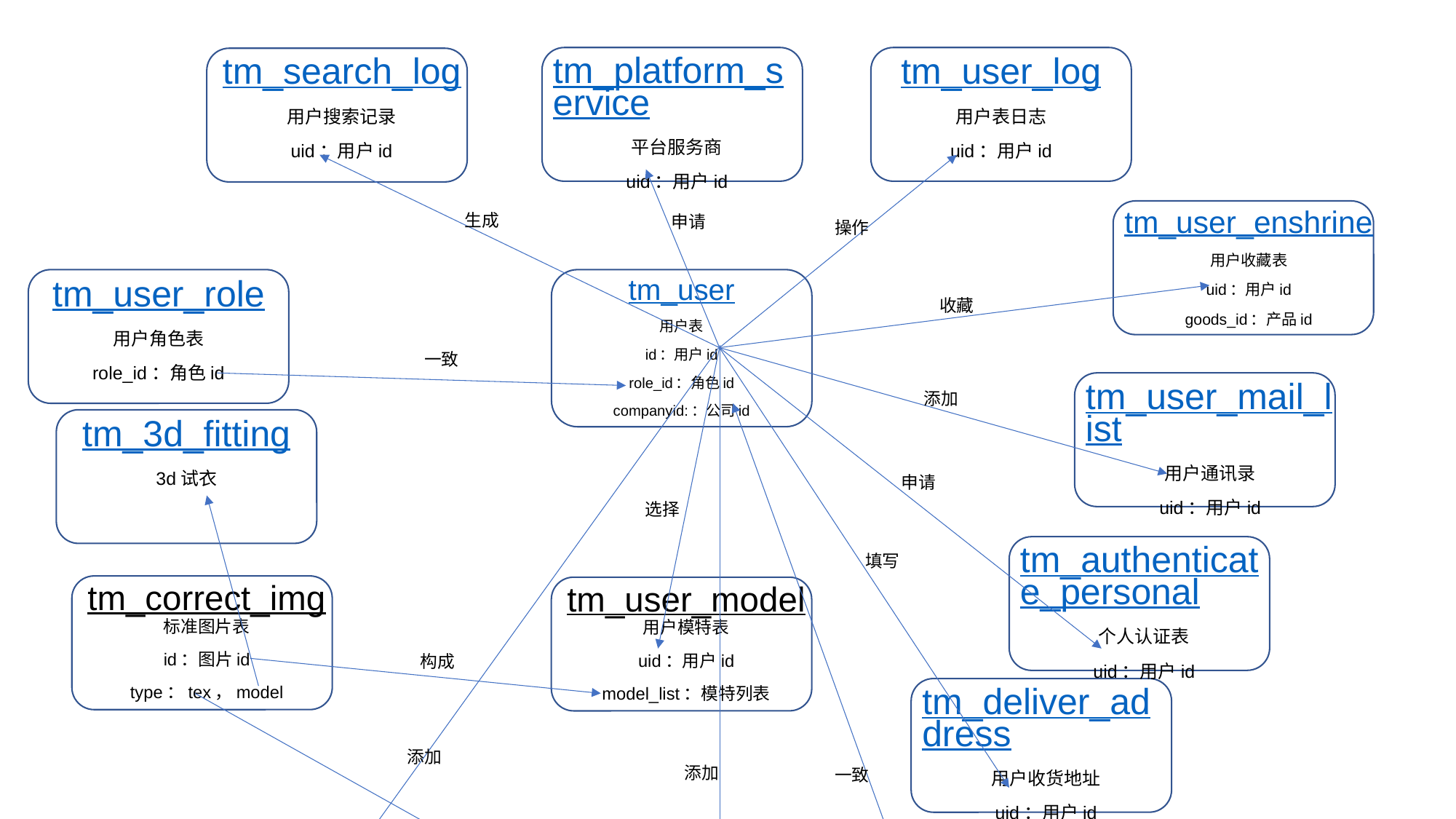

tm_platform_service
平台服务商
uid：用户id

tm_user_log
用户表日志
uid：用户id
tm_search_log
用户搜索记录
uid：用户id

tm_user_enshrine
用户收藏表
uid：用户id
goods_id：产品id

生成
申请
操作

tm_user_role
用户角色表
role_id：角色id

tm_user
用户表
id：用户id
role_id：角色id
companyid:：公司id
收藏
一致
tm_user_mail_list
用户通讯录
uid：用户id

添加

tm_3d_fitting
3d试衣
申请
选择
tm_authenticate_personal
个人认证表
uid：用户id

填写
tm_correct_img标准图片表
id：图片id
type：tex，model

tm_user_model用户模特表
uid：用户id
model_list：模特列表

构成
tm_deliver_address
用户收货地址
uid：用户id

添加
添加
一致